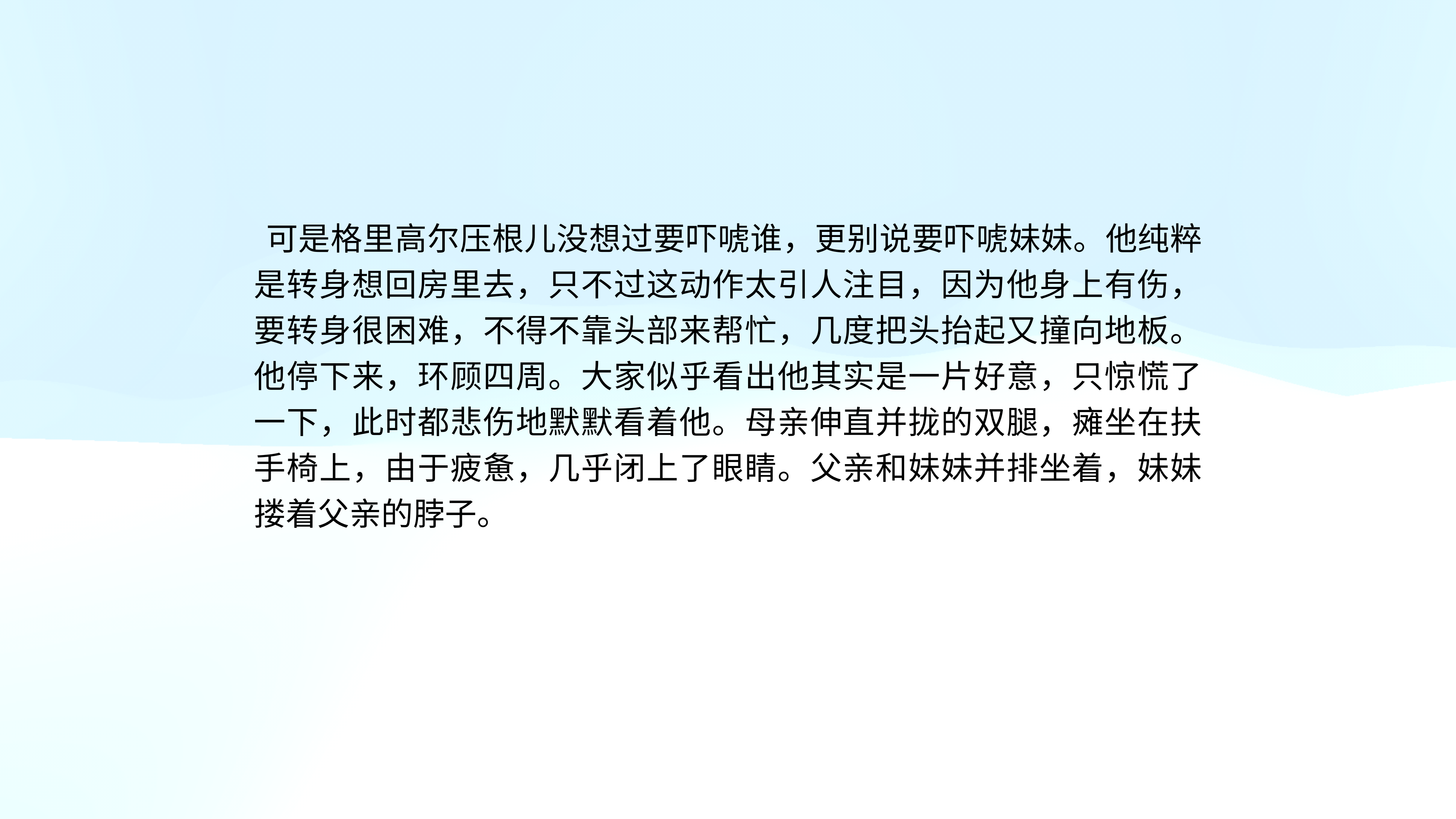

可是格里高尔压根儿没想过要吓唬谁，更别说要吓唬妹妹。他纯粹是转身想回房里去，只不过这动作太引人注目，因为他身上有伤，要转身很困难，不得不靠头部来帮忙，几度把头抬起又撞向地板。他停下来，环顾四周。大家似乎看出他其实是一片好意，只惊慌了一下，此时都悲伤地默默看着他。母亲伸直并拢的双腿，瘫坐在扶手椅上，由于疲惫，几乎闭上了眼睛。父亲和妹妹并排坐着，妹妹搂着父亲的脖子。